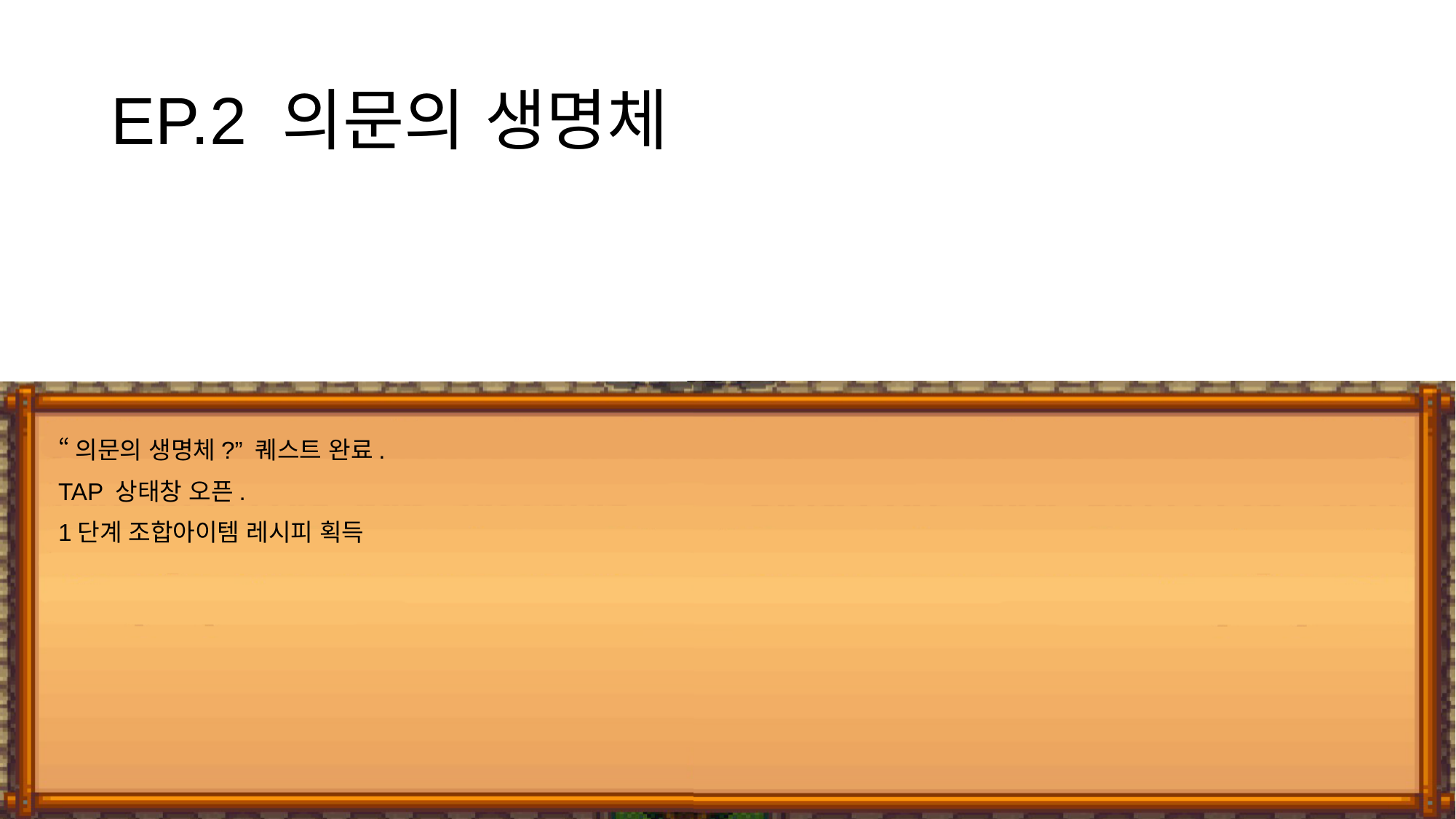

# EP.2 의문의 생명체
“의문의 생명체?” 퀘스트 완료.
TAP 상태창 오픈.
1단계 조합아이템 레시피 획득